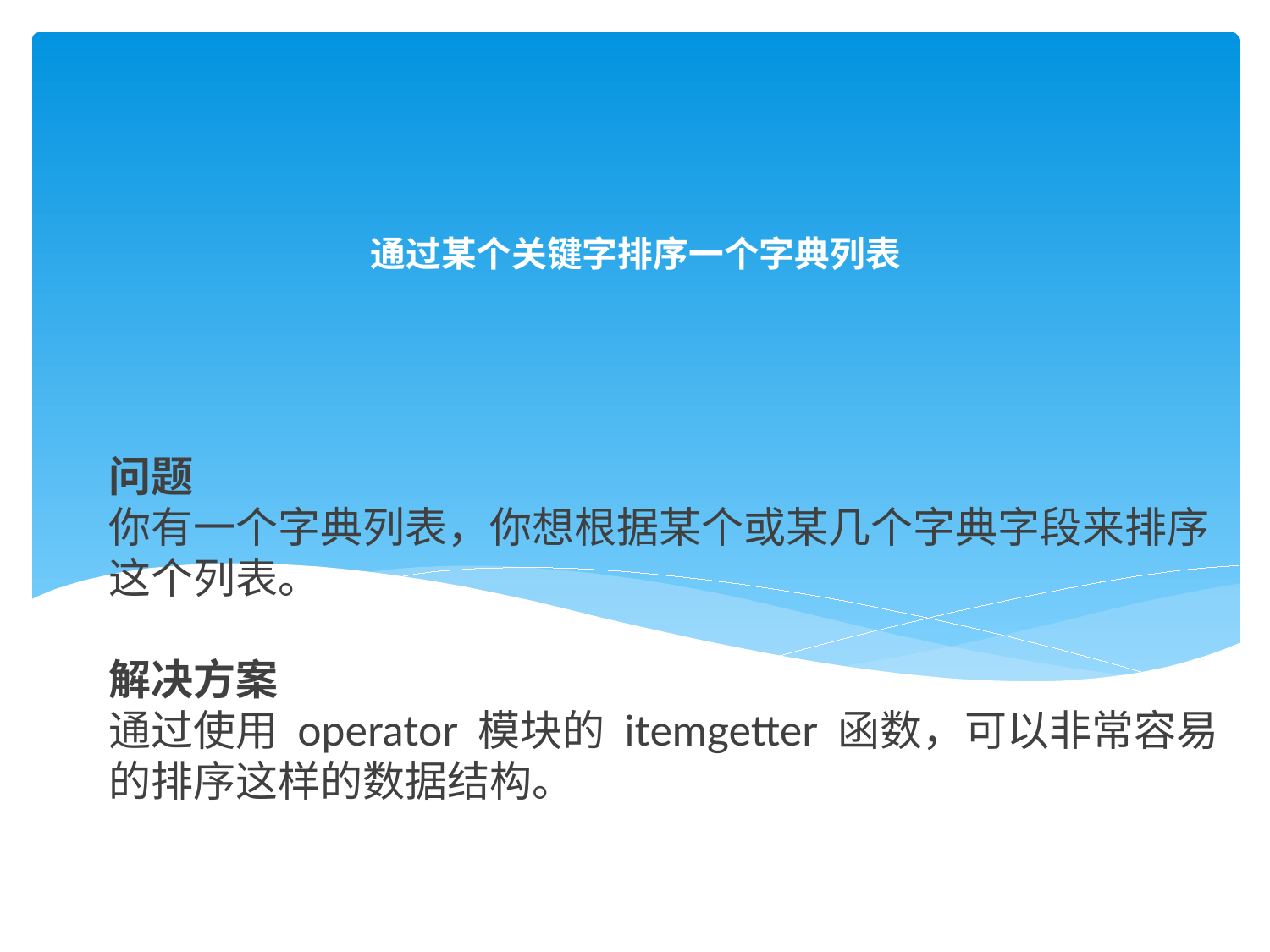

通过某个关键字排序一个字典列表

# 问题 你有一个字典列表，你想根据某个或某几个字典字段来排序这个列表。 解决方案 通过使用 operator 模块的 itemgetter 函数，可以非常容易的排序这样的数据结构。